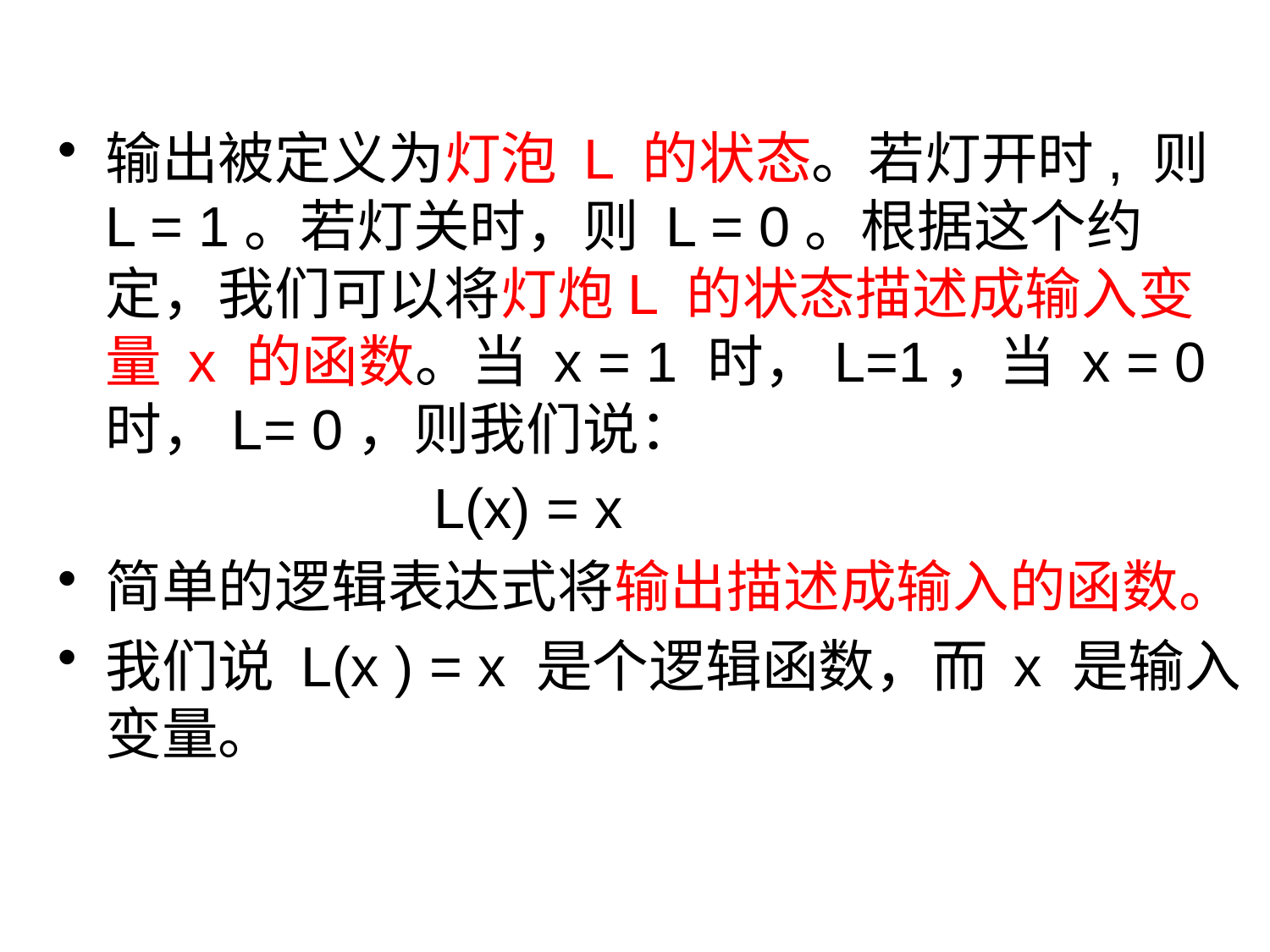

输出被定义为灯泡 L 的状态。若灯开时, 则 L = 1。若灯关时，则 L = 0。根据这个约定，我们可以将灯炮L 的状态描述成输入变量 x 的函数。当 x = 1 时，L=1，当 x = 0 时，L= 0，则我们说：
                        L(x) = x
简单的逻辑表达式将输出描述成输入的函数。
我们说 L(x ) = x 是个逻辑函数，而 x 是输入变量。